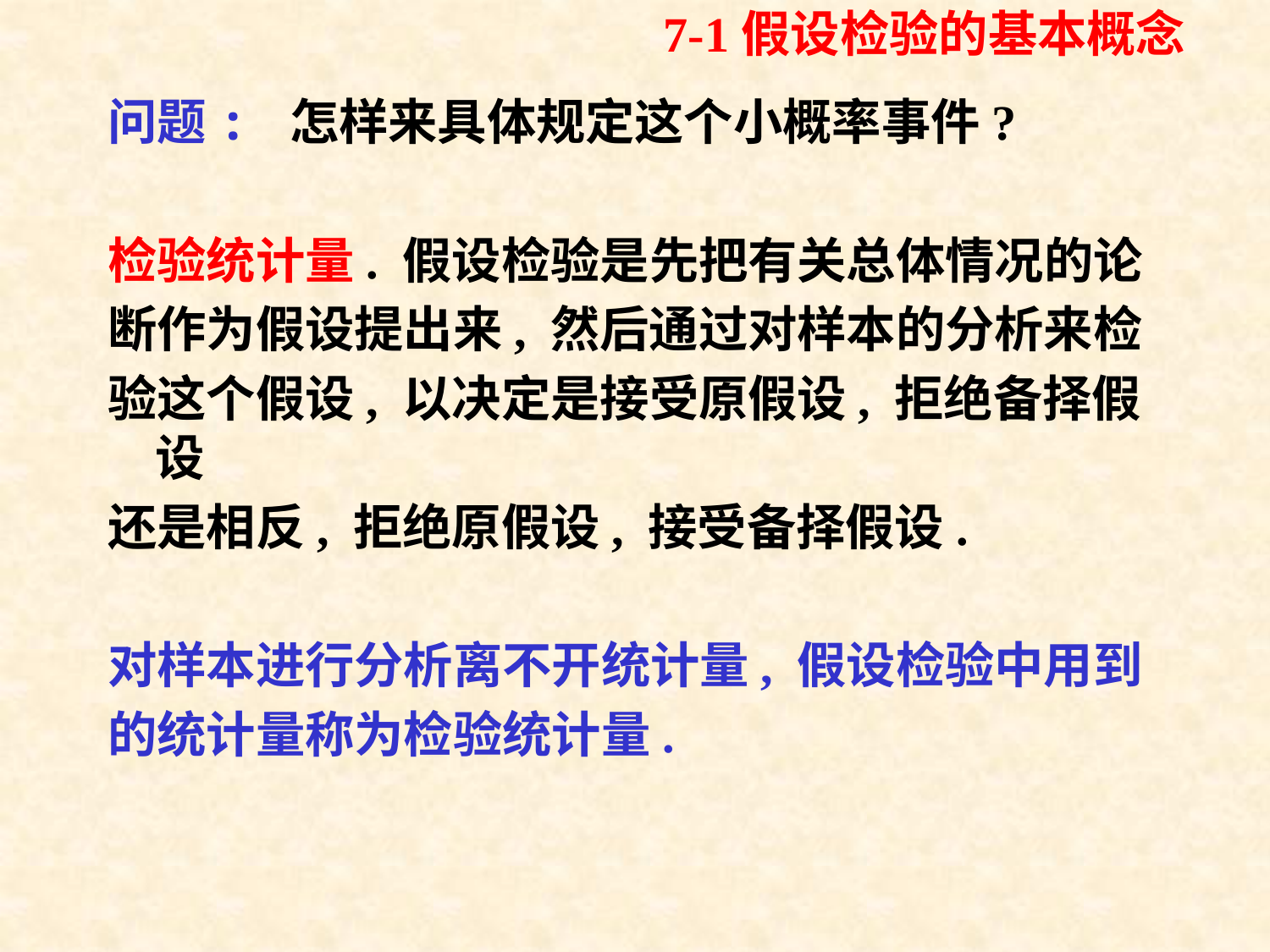

7-1假设检验的基本概念
# 问题: 怎样来具体规定这个小概率事件?

检验统计量. 假设检验是先把有关总体情况的论
断作为假设提出来, 然后通过对样本的分析来检
验这个假设, 以决定是接受原假设, 拒绝备择假设
还是相反, 拒绝原假设, 接受备择假设.

对样本进行分析离不开统计量, 假设检验中用到
的统计量称为检验统计量.